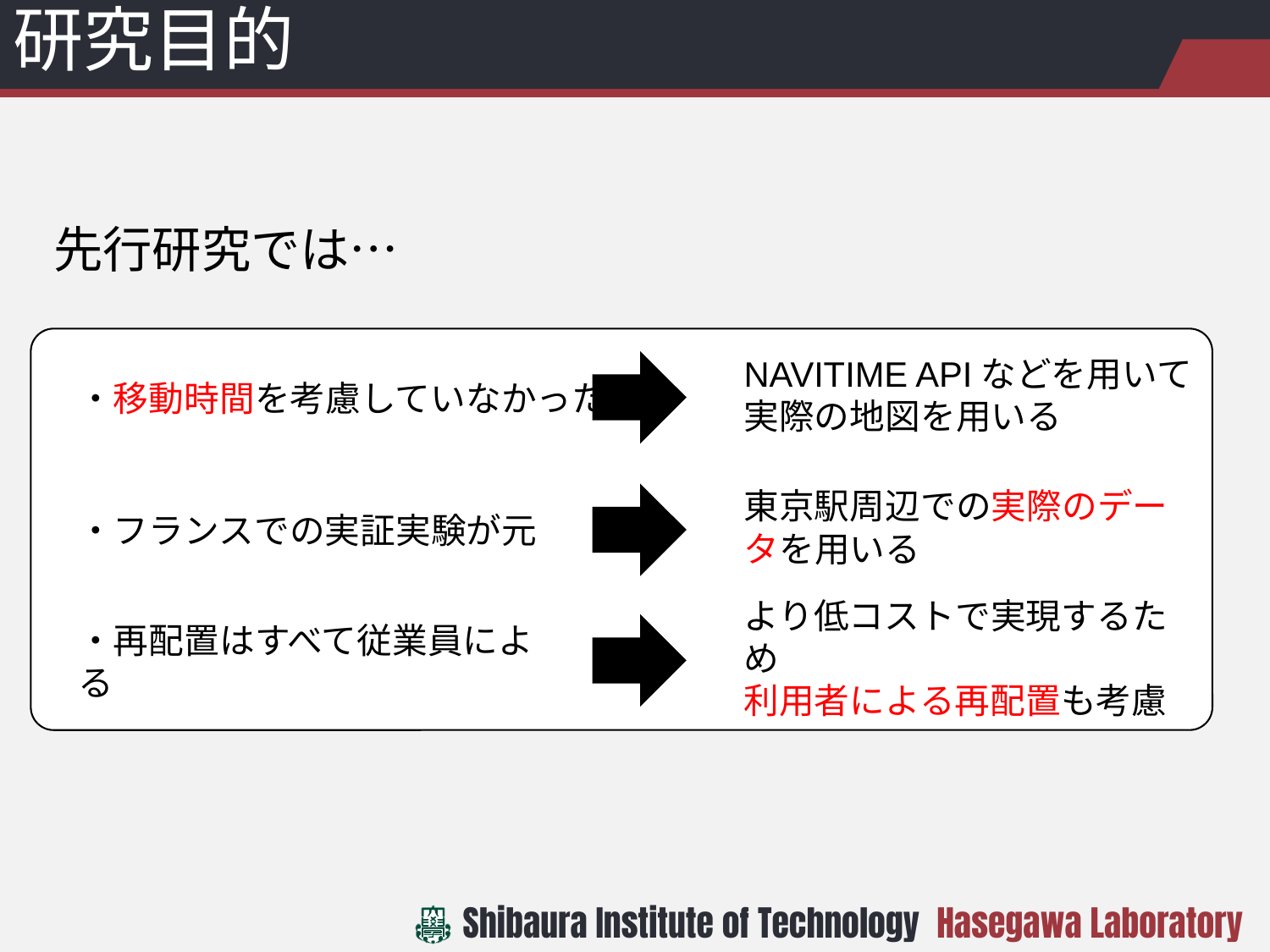

# 研究目的
先行研究では…

NAVITIME APIなどを用いて実際の地図を用いる
・移動時間を考慮していなかった

東京駅周辺での実際のデータを用いる
・フランスでの実証実験が元

より低コストで実現するため
利用者による再配置も考慮
・再配置はすべて従業員による